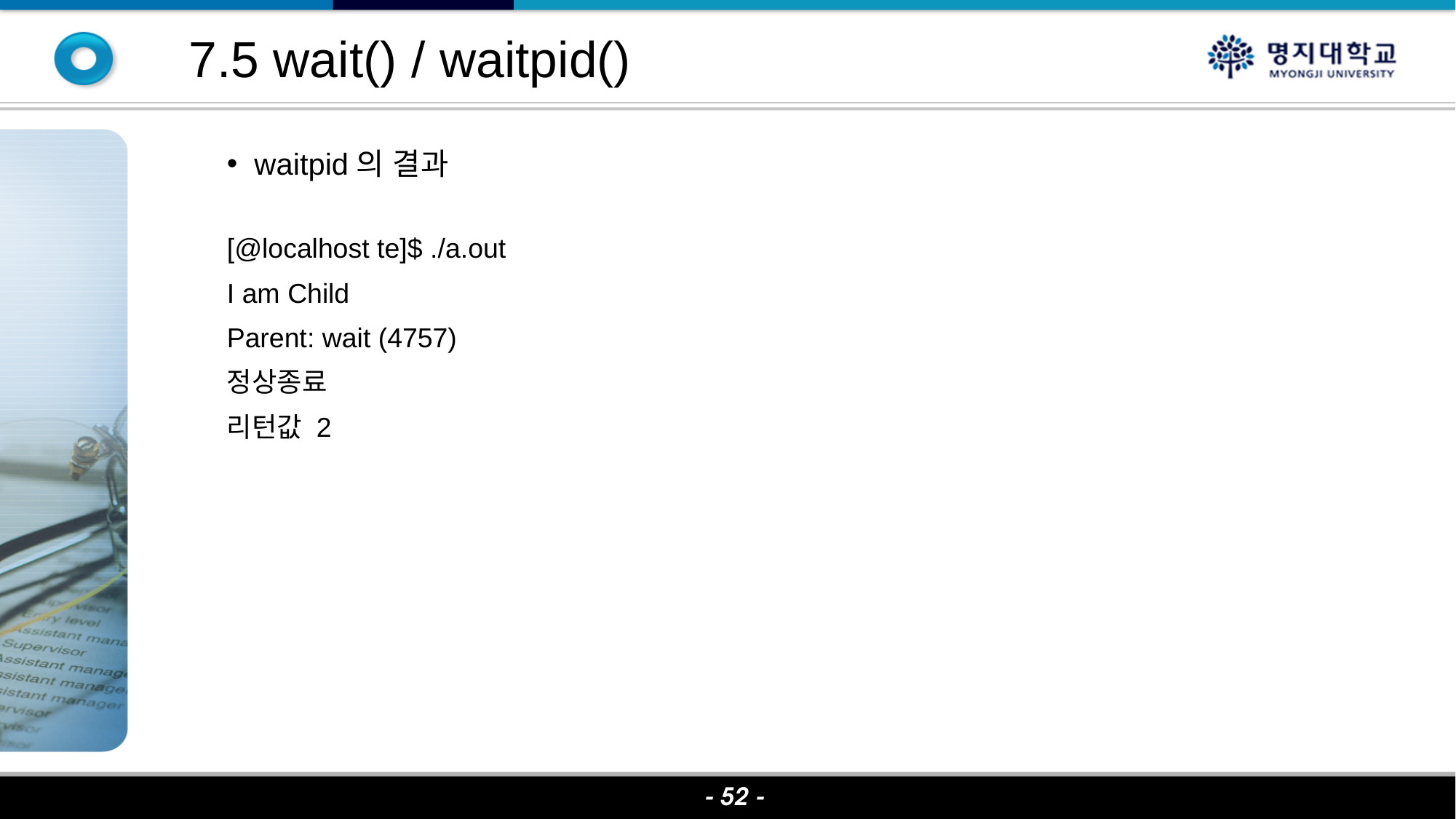

7.5 wait() / waitpid()
waitpid의 결과

[@localhost te]$ ./a.out
I am Child
Parent: wait (4757)
정상종료
리턴값 2

- 52 -